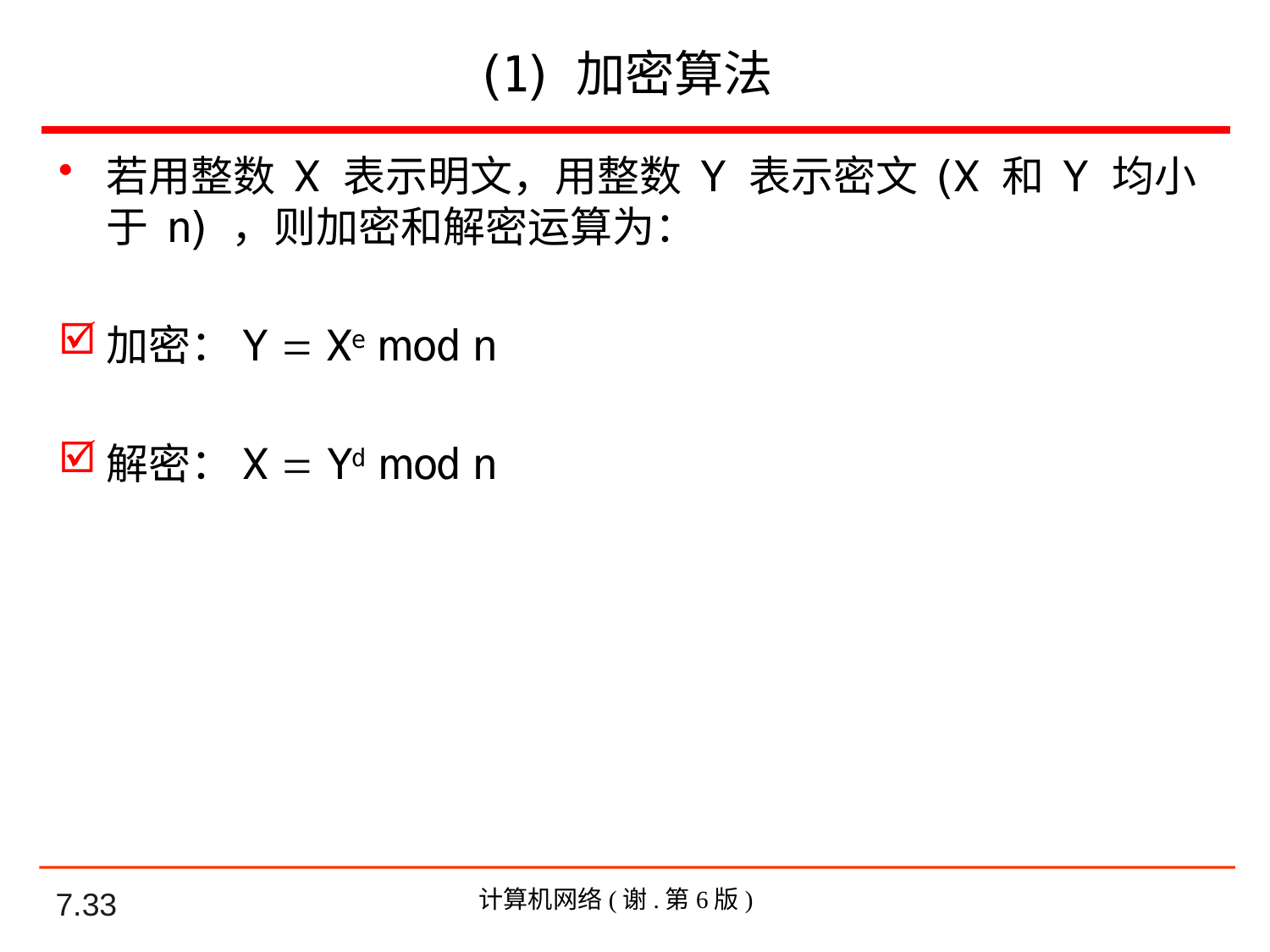

# (1) 加密算法
若用整数 X 表示明文，用整数 Y 表示密文 (X 和 Y 均小于 n) ，则加密和解密运算为：

加密：Y = Xe mod n

解密：X = Yd mod n